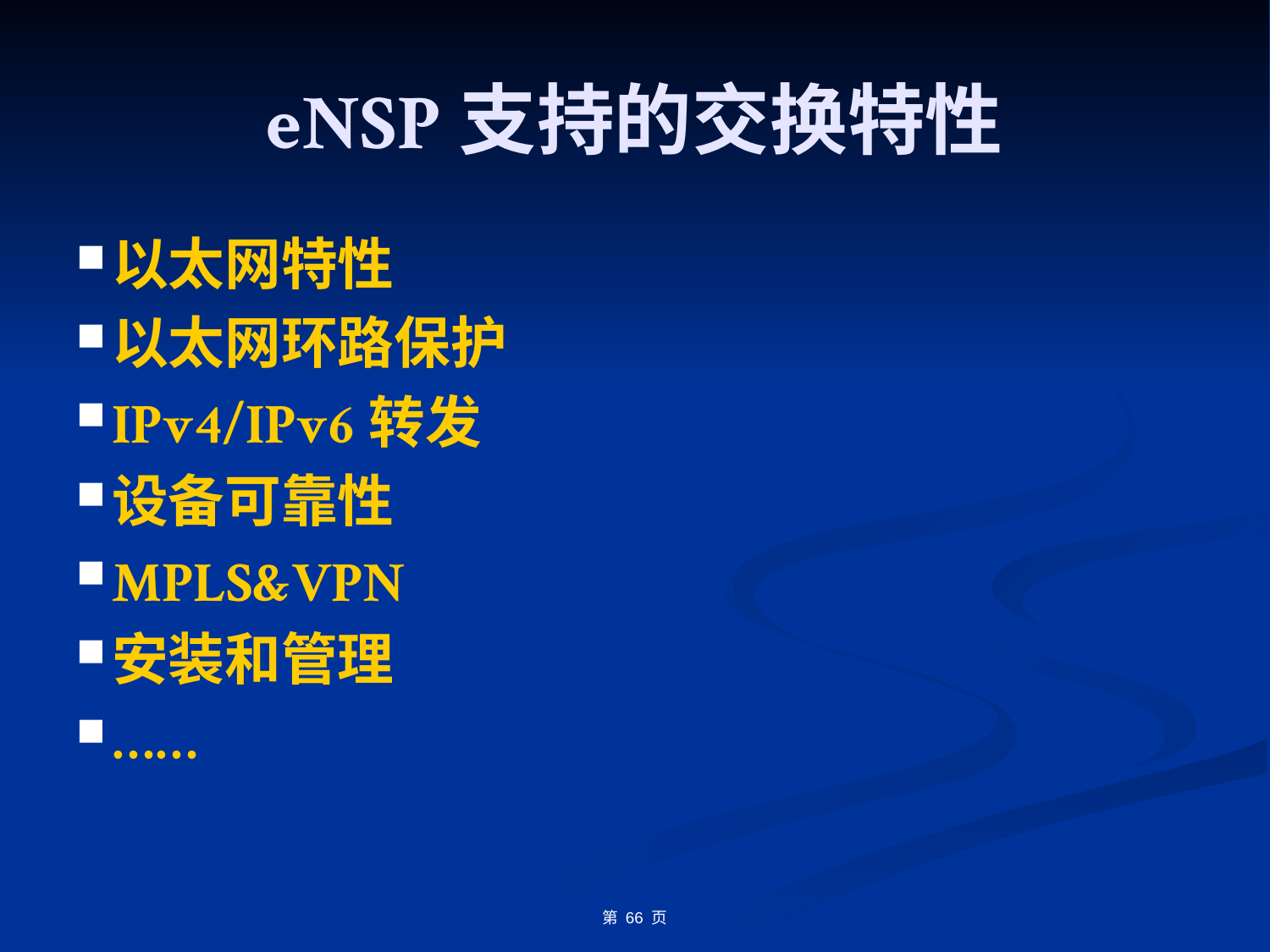

# eNSP支持的交换特性
以太网特性
以太网环路保护
IPv4/IPv6转发
设备可靠性
MPLS&VPN
安装和管理
……
第 66 页